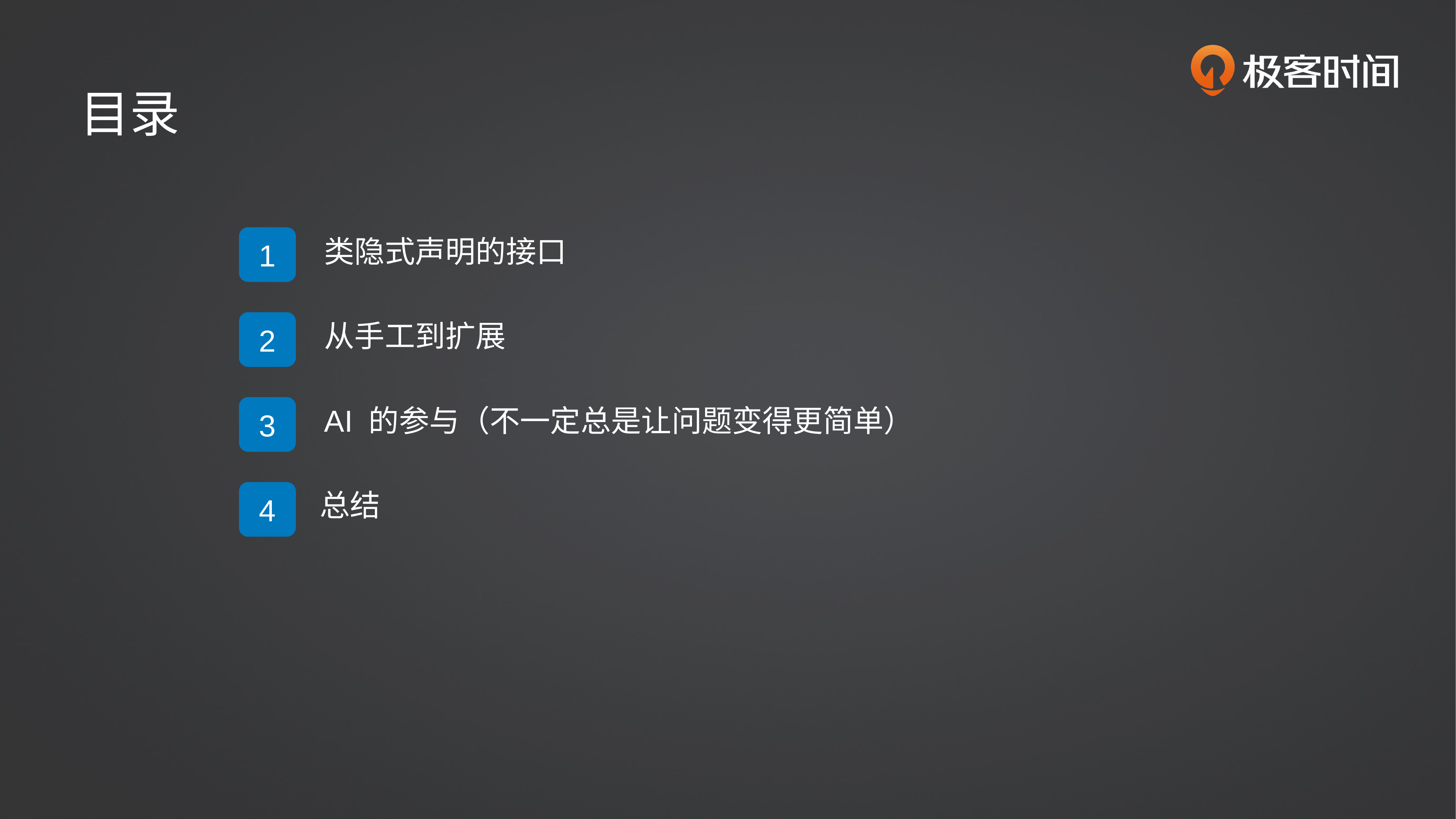

目录

1
类隐式声明的接口

2
从手工到扩展

3
AI 的参与（不一定总是让问题变得更简单）

4
总结